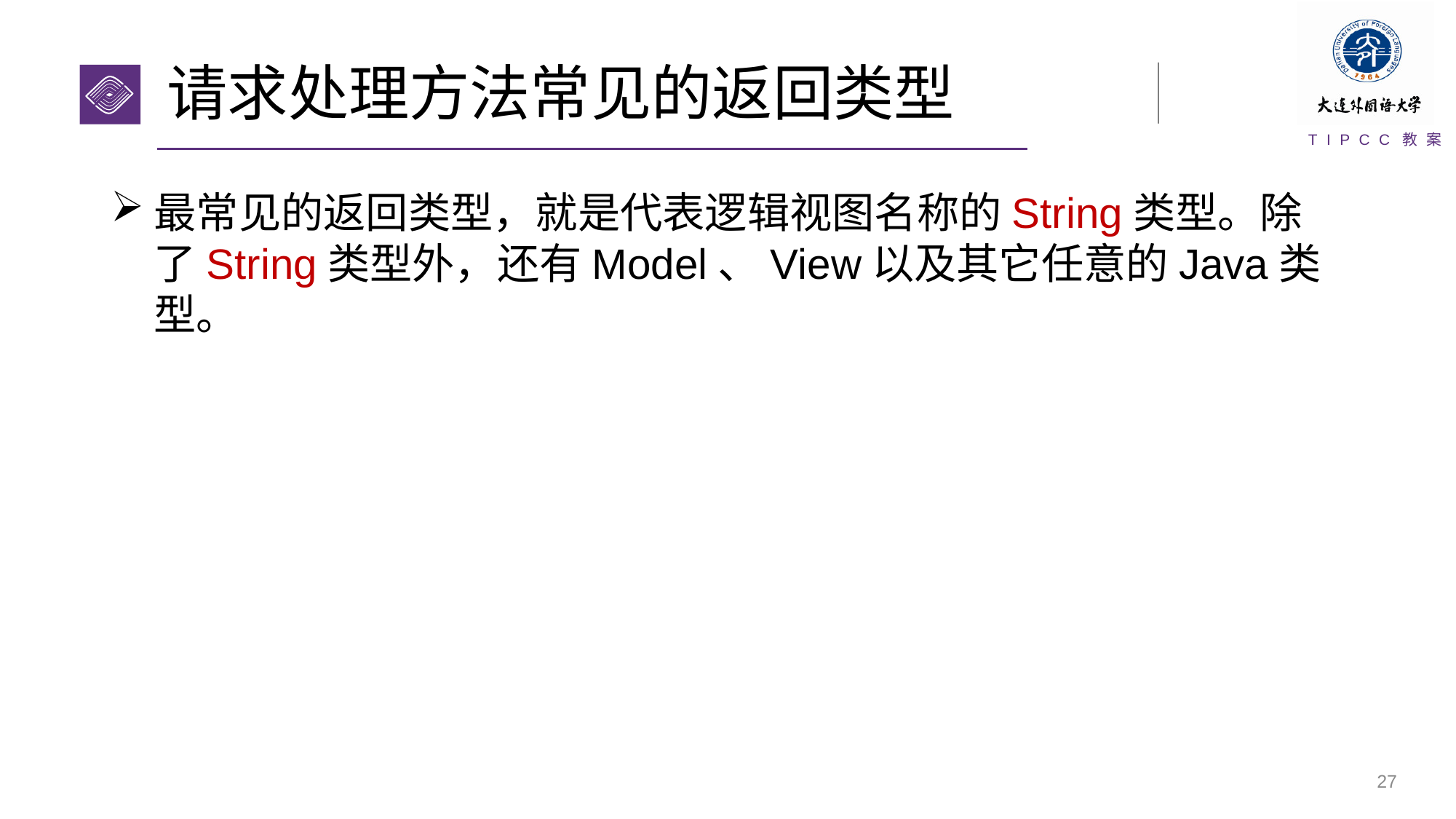

# 请求处理方法常见的返回类型
最常见的返回类型，就是代表逻辑视图名称的String类型。除了String类型外，还有Model、View以及其它任意的Java类型。
27